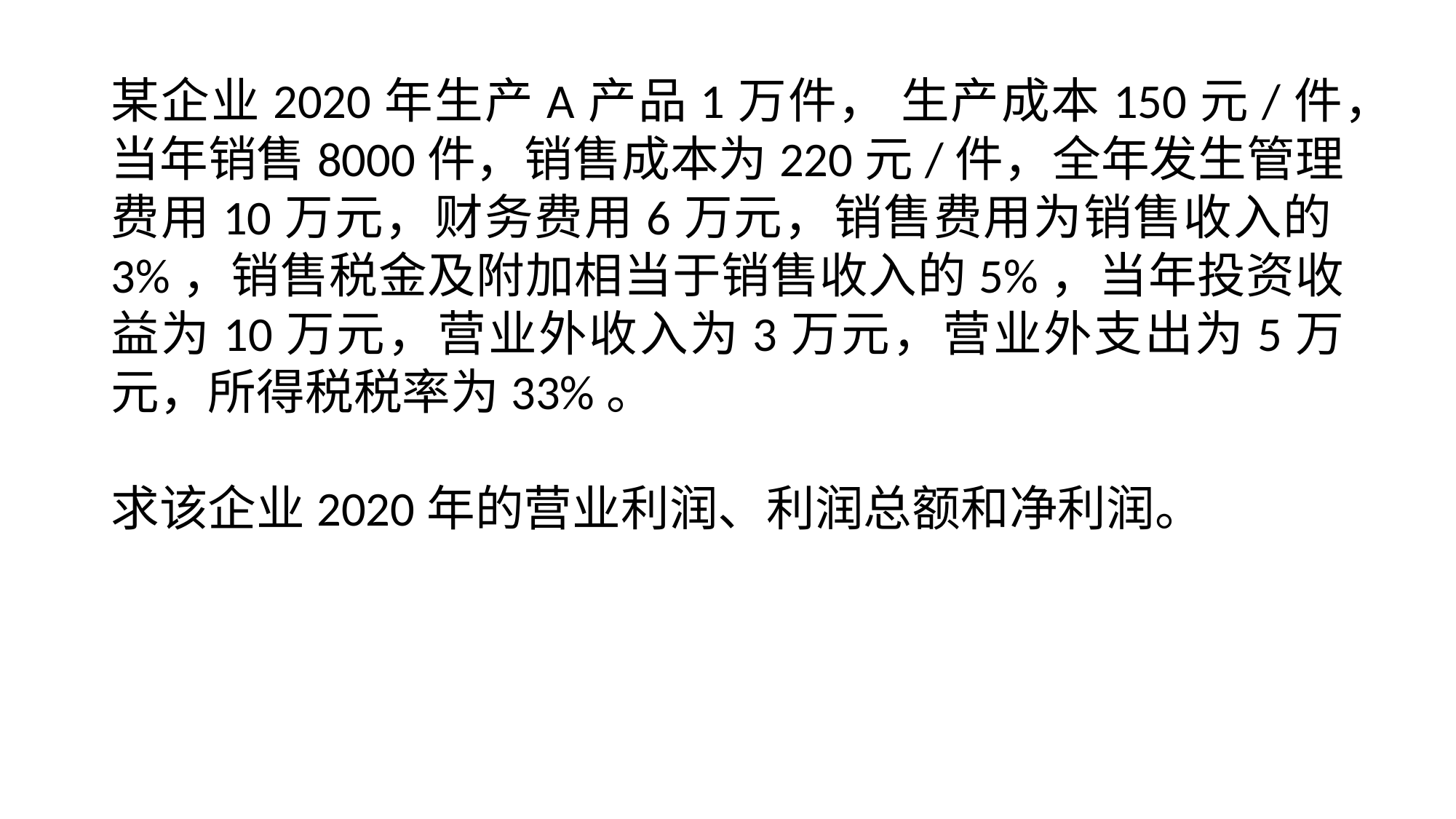

某企业2020年生产A产品1万件， 生产成本150元/件，当年销售8000件，销售成本为220元/件，全年发生管理费用10万元，财务费用6万元，销售费用为销售收入的3%，销售税金及附加相当于销售收入的5%，当年投资收益为10万元，营业外收入为3万元，营业外支出为5万元，所得税税率为33%。

求该企业2020年的营业利润、利润总额和净利润。